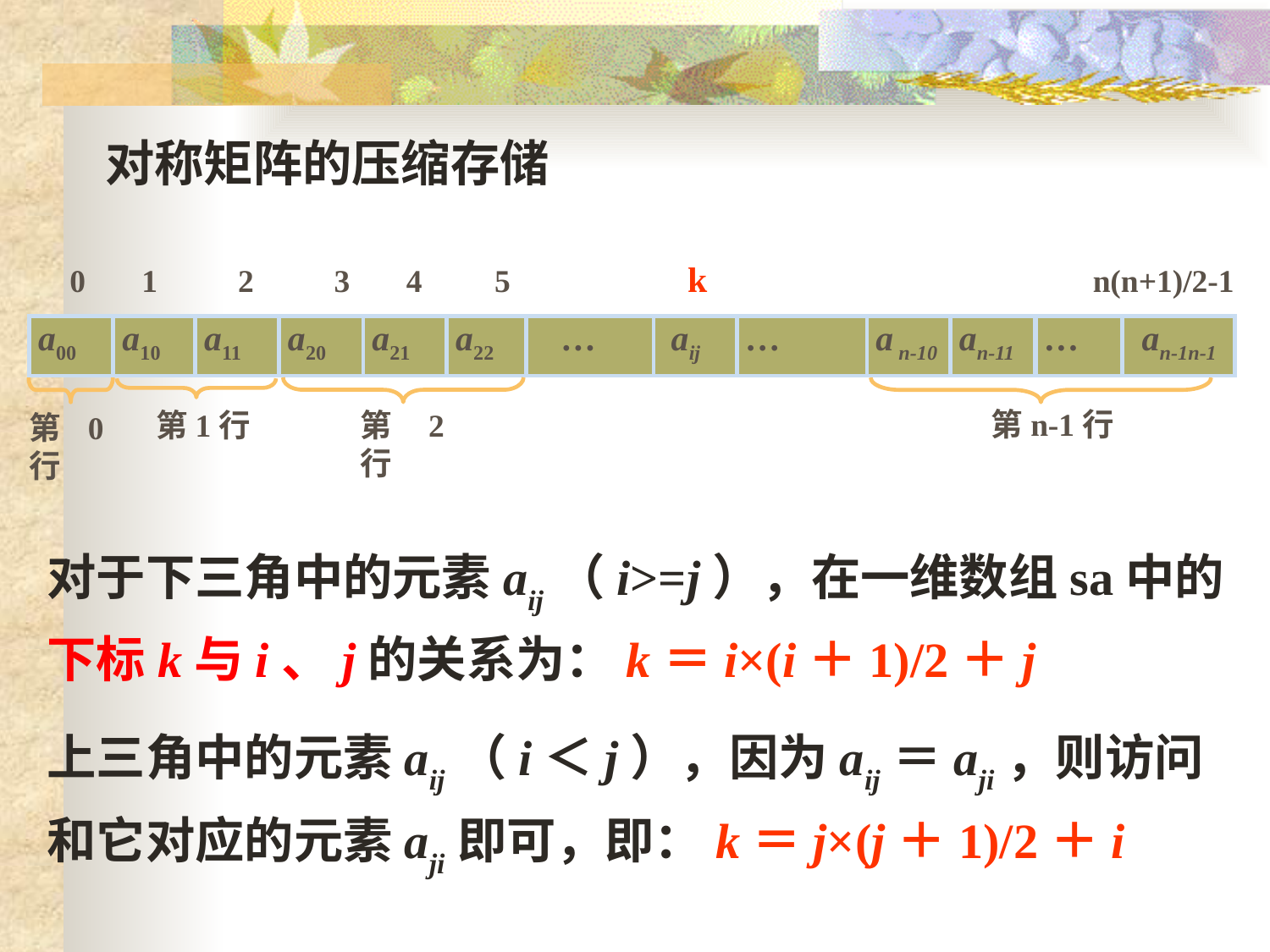

对称矩阵的压缩存储

0       1          2          3       4         5                      k                                                n(n+1)/2-1

 a00
 a10
 a11
 a20
 a21
 a22
    …

  aij
 …

 a n-10
 an-11
 …
  an-1n-1

第n-1行
第1行
第2行
第0行
对于下三角中的元素aij（i>=j），在一维数组sa中的下标k与i、j的关系为：k＝i×(i＋1)/2＋j
上三角中的元素aij（i＜j），因为aij＝aji，则访问和它对应的元素aji即可，即：k＝j×(j＋1)/2＋i